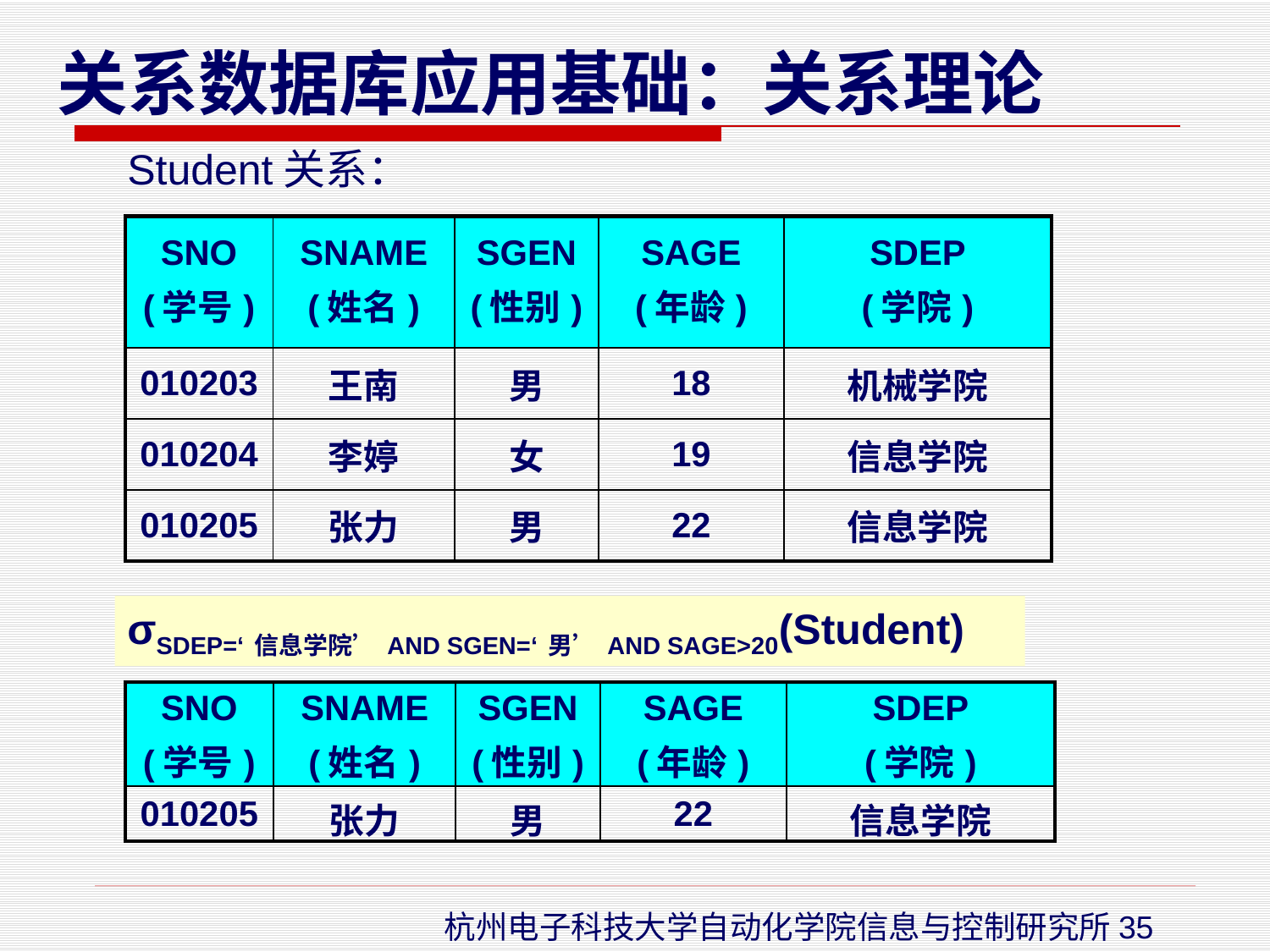

Student关系：
| SNO (学号) | SNAME (姓名) | SGEN (性别) | SAGE (年龄) | SDEP (学院) |
| --- | --- | --- | --- | --- |
| 010203 | 王南 | 男 | 18 | 机械学院 |
| 010204 | 李婷 | 女 | 19 | 信息学院 |
| 010205 | 张力 | 男 | 22 | 信息学院 |
σSDEP=‘信息学院’AND SGEN=‘男’AND SAGE>20(Student)
| SNO (学号) | SNAME (姓名) | SGEN (性别) | SAGE (年龄) | SDEP (学院) |
| --- | --- | --- | --- | --- |
| 010205 | 张力 | 男 | 22 | 信息学院 |